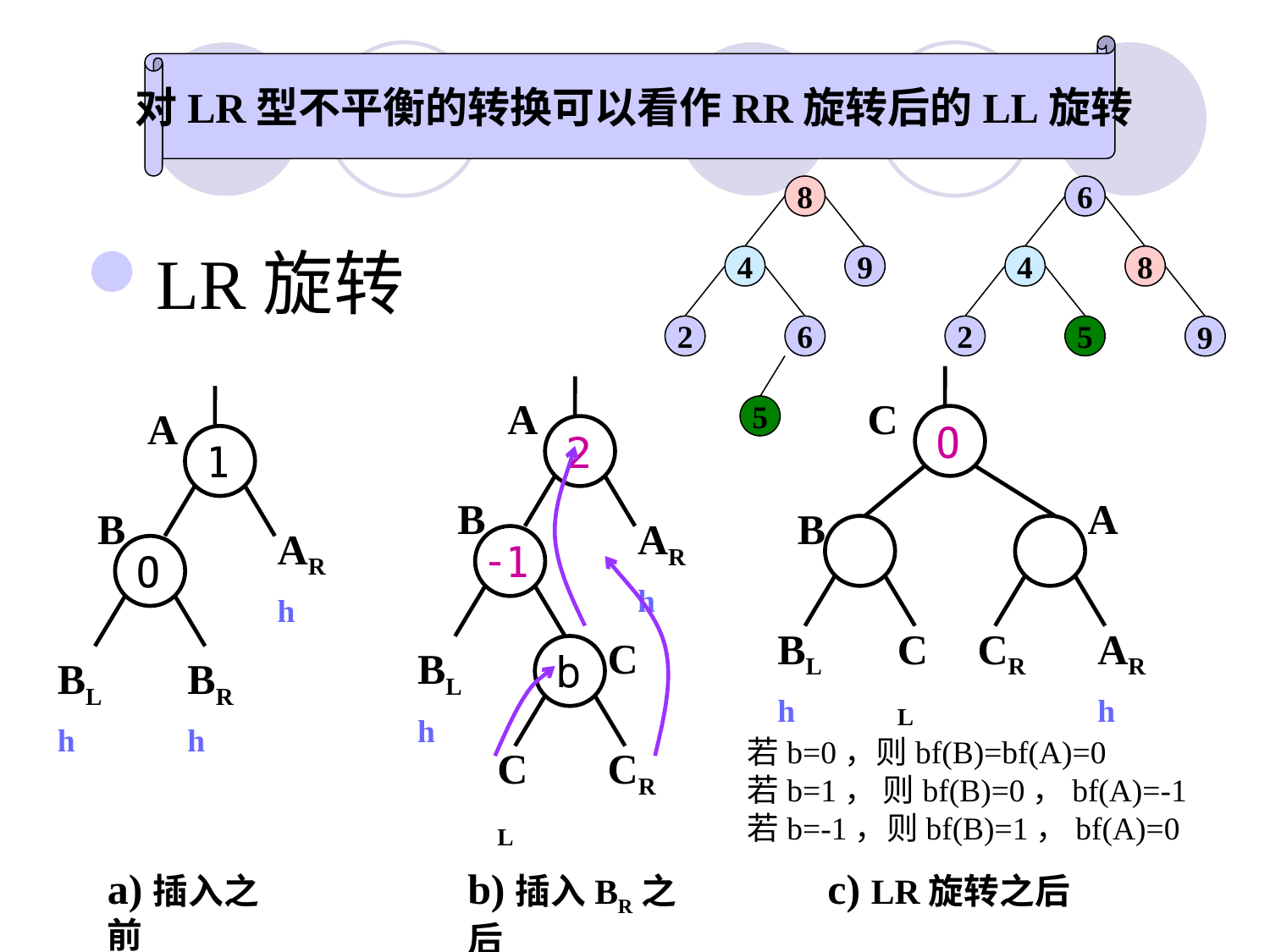

10.2.5 AVL搜索树的插入
对LR型不平衡的转换可以看作RR旋转后的LL旋转
28

8
6

LR旋转
4
9
4
8

2
6
2
5
9

A
C
5
A
0
2
1

A
B
B
B
AR
h

AR
h
-1
0

BL
h
CL
CR
AR
h
C
BL
h
b
BL
h
BR
h

若b=0，则bf(B)=bf(A)=0
若b=1， 则bf(B)=0，bf(A)=-1
若b=-1，则bf(B)=1，bf(A)=0
CL
CR
c) LR旋转之后
a)插入之前
b)插入BR之后